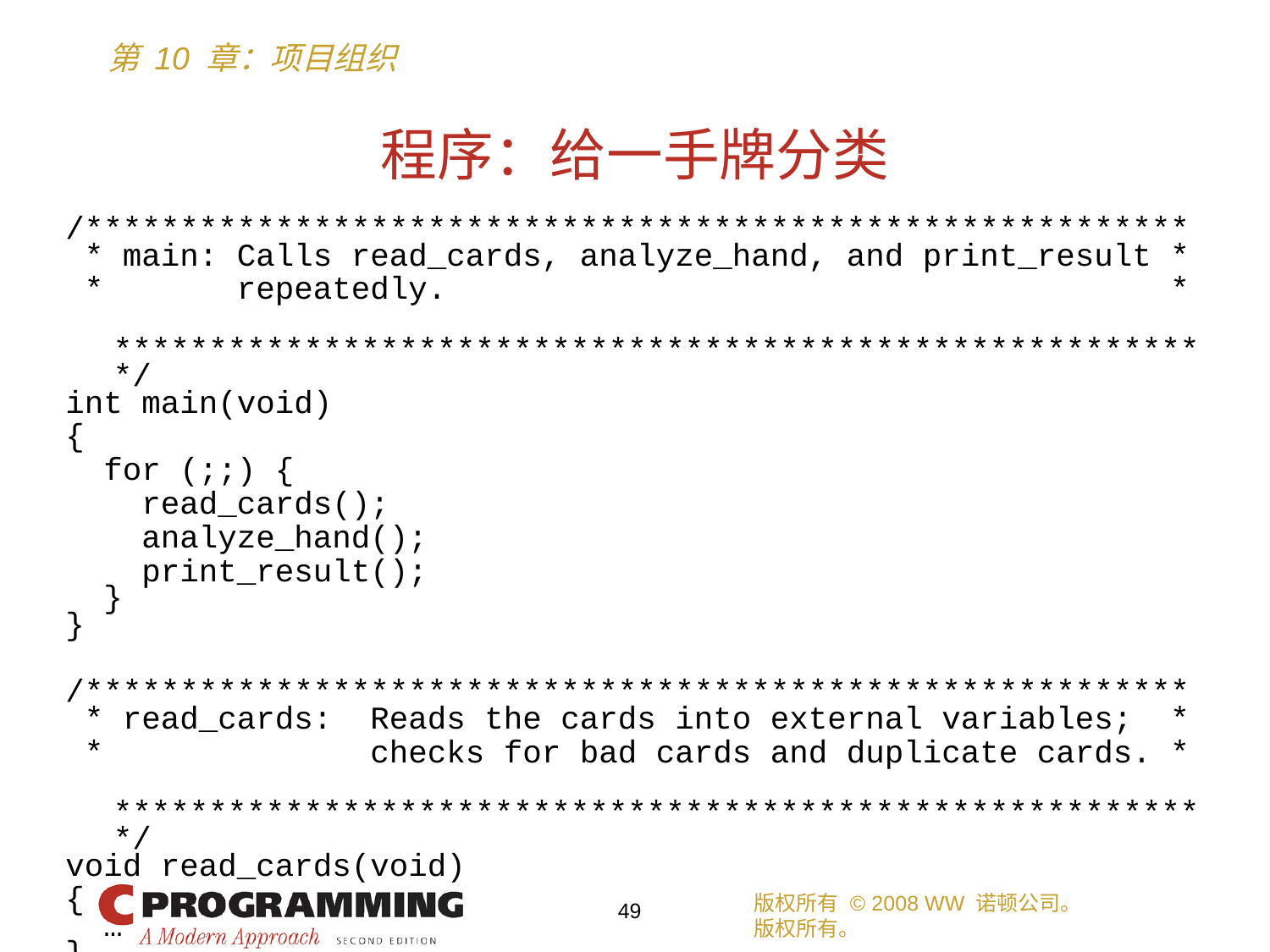

# 程序：给一手牌分类
/**********************************************************
 * main: Calls read_cards, analyze_hand, and print_result *
 *       repeatedly.                                      *
 **********************************************************/
int main(void)
{
  for (;;) {
    read_cards();
    analyze_hand();
    print_result();
  }
}

/**********************************************************
 * read_cards:  Reads the cards into external variables;  *
 *              checks for bad cards and duplicate cards. *
 **********************************************************/
void read_cards(void)
{
  …
}
版权所有 © 2008 WW 诺顿公司。
版权所有。
49